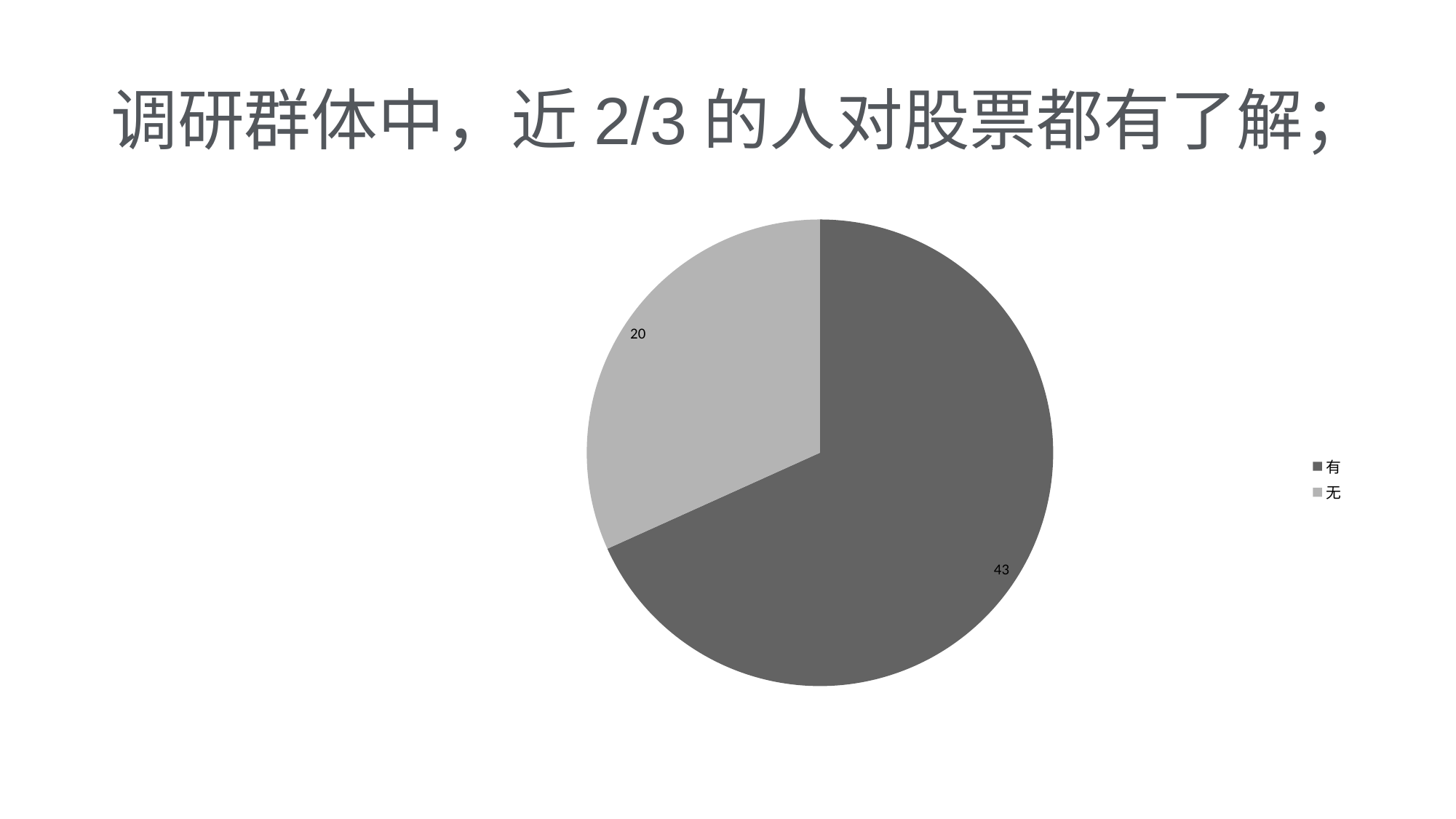

# 调研群体中，近2/3的人对股票都有了解；

### Chart

| Category |  |
|---|---|
| 有 | 43.0 |
| 无 | 20.0 |